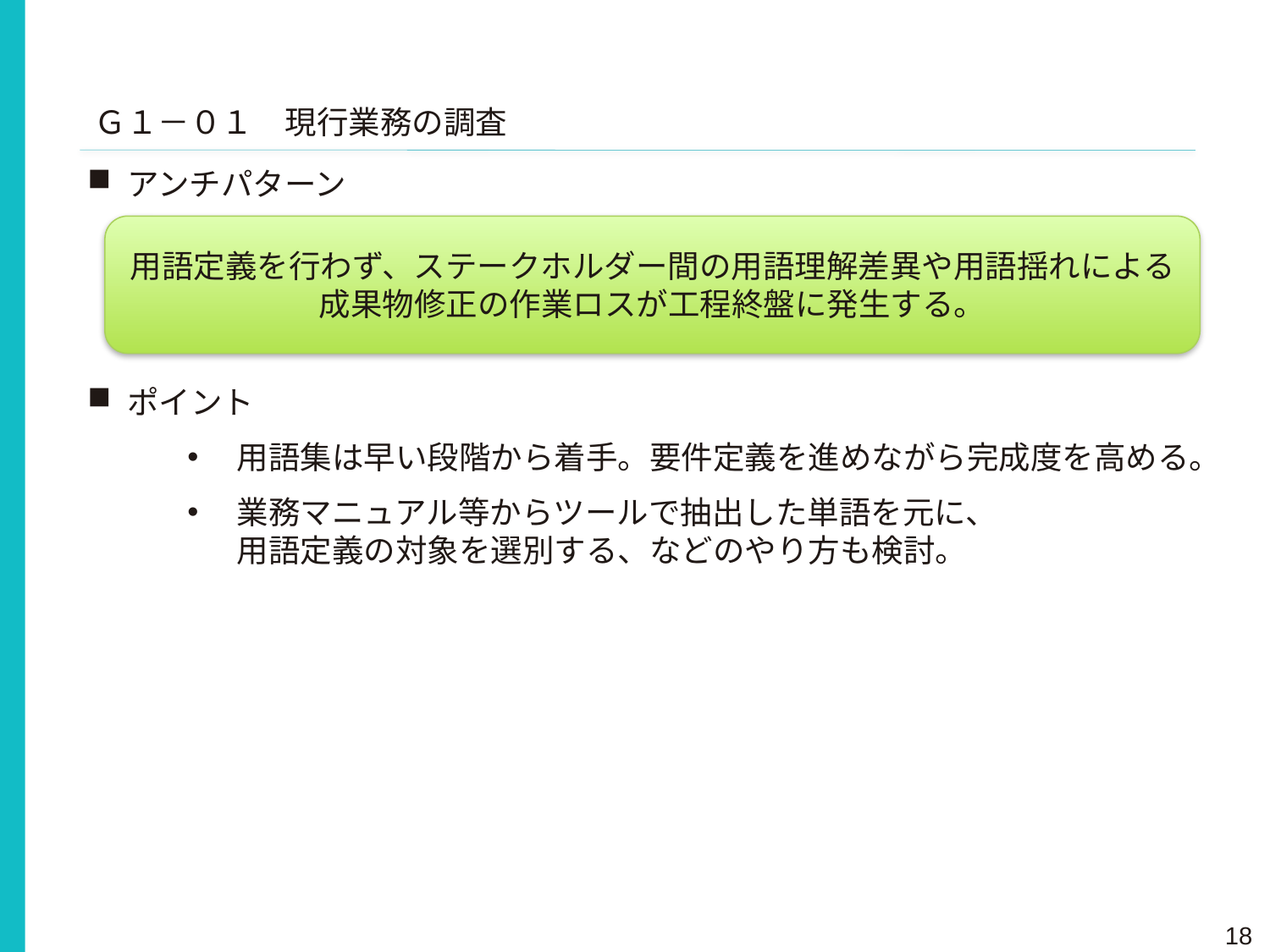

Ｇ１－０１　現行業務の調査
アンチパターン
用語定義を行わず、ステークホルダー間の用語理解差異や用語揺れによる
成果物修正の作業ロスが工程終盤に発生する。
ポイント

用語集は早い段階から着手。要件定義を進めながら完成度を高める。

業務マニュアル等からツールで抽出した単語を元に、
用語定義の対象を選別する、などのやり方も検討。

18